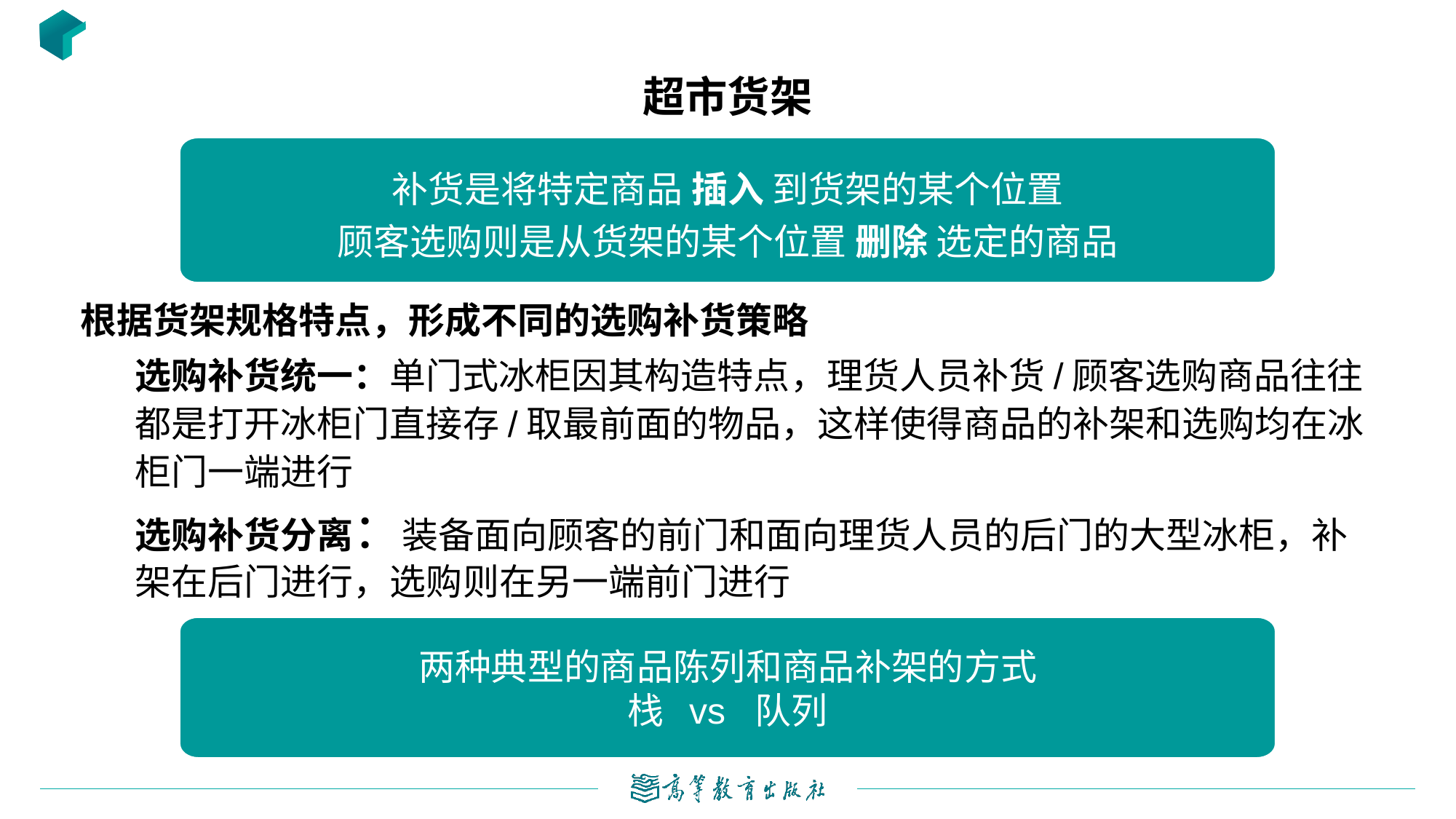

# 超市货架
补货是将特定商品 插入 到货架的某个位置
顾客选购则是从货架的某个位置 删除 选定的商品

根据货架规格特点，形成不同的选购补货策略
选购补货统一：单门式冰柜因其构造特点，理货人员补货/顾客选购商品往往都是打开冰柜门直接存/取最前面的物品，这样使得商品的补架和选购均在冰柜门一端进行
选购补货分离：装备面向顾客的前门和面向理货人员的后门的大型冰柜，补架在后门进行，选购则在另一端前门进行

两种典型的商品陈列和商品补架的方式
栈  vs  队列